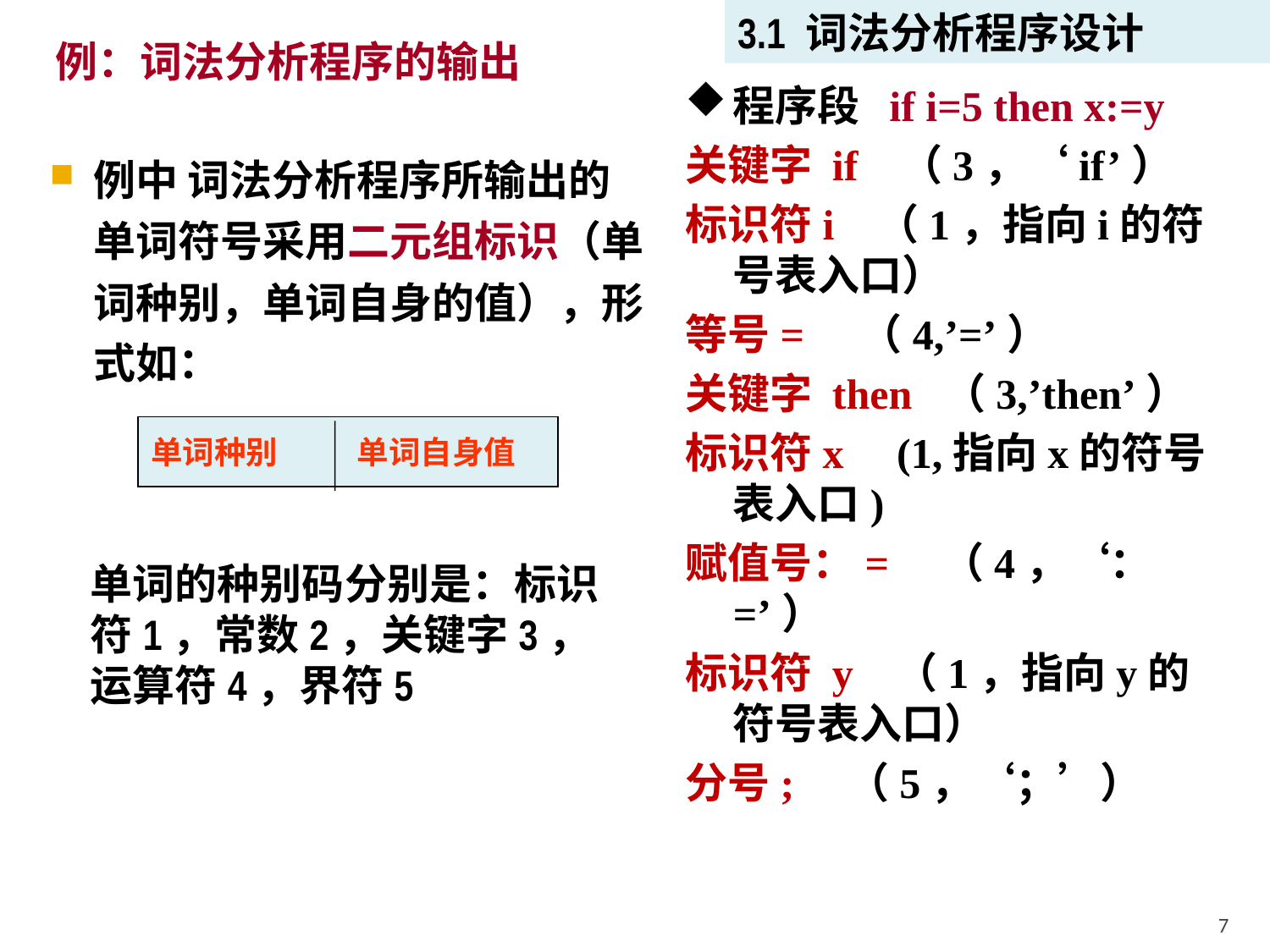

3.1 词法分析程序设计
例：词法分析程序的输出
程序段  if i=5 then x:=y
关键字 if   （3，‘if’）
标识符i   （1，指向i的符号表入口）
等号=	（4,’=’）
关键字 then  （3,’then’）
标识符x     (1,指向x的符号表入口)
赋值号：=    （4，‘：=’）
标识符 y   （1，指向y的符号表入口）
分号;    （5，‘；’）

例中 词法分析程序所输出的单词符号采用二元组标识（单词种别，单词自身的值），形式如：

单词种别           单词自身值

单词的种别码分别是：标识符1，常数2，关键字3，运算符4，界符5
7